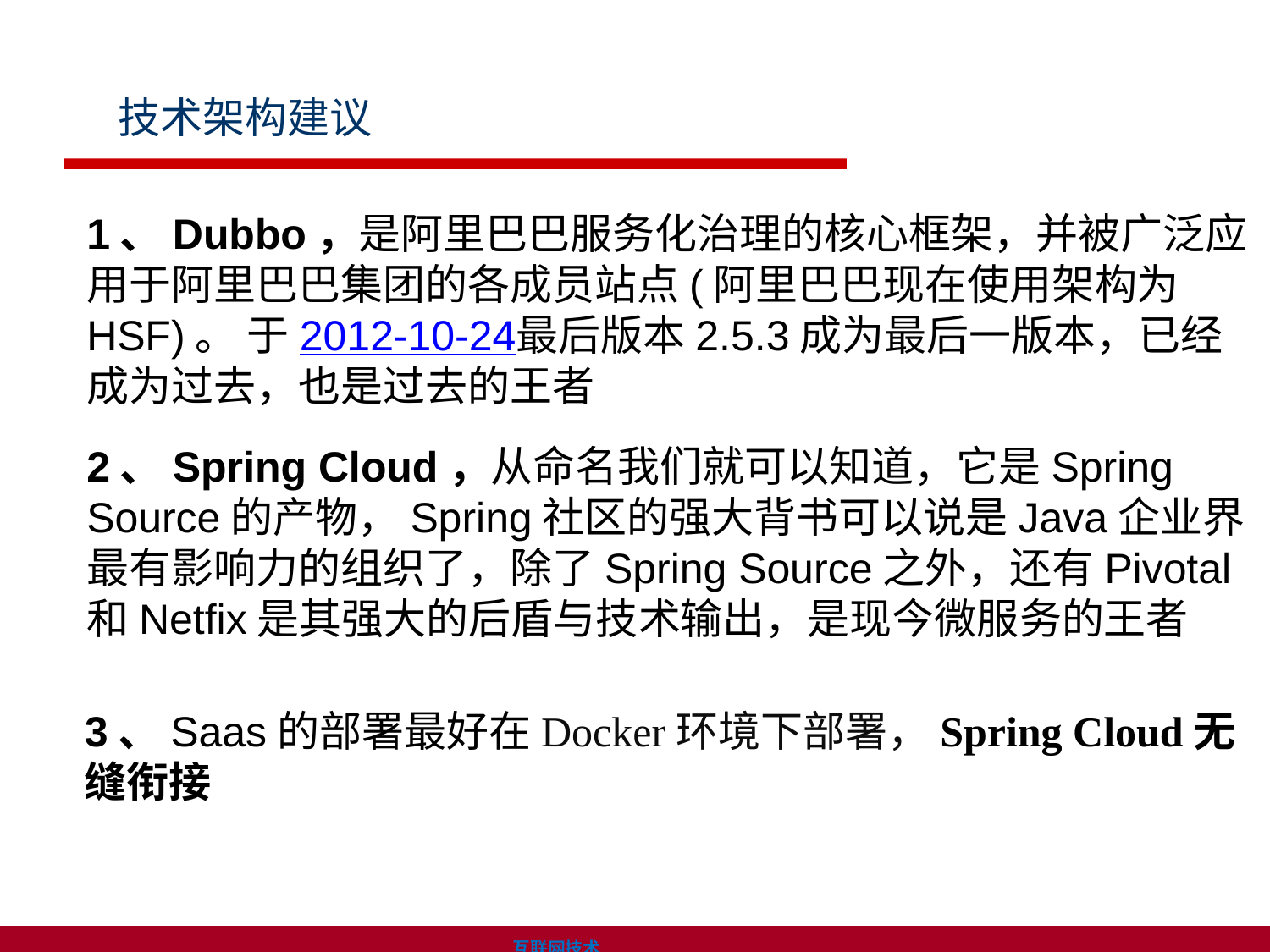

技术架构建议
1、Dubbo，是阿里巴巴服务化治理的核心框架，并被广泛应用于阿里巴巴集团的各成员站点(阿里巴巴现在使用架构为HSF)。 于2012-10-24最后版本2.5.3成为最后一版本，已经成为过去，也是过去的王者
2、Spring Cloud，从命名我们就可以知道，它是Spring Source的产物，Spring社区的强大背书可以说是Java企业界最有影响力的组织了，除了Spring Source之外，还有Pivotal和Netfix是其强大的后盾与技术输出，是现今微服务的王者
3、Saas的部署最好在Docker环境下部署，Spring Cloud无缝衔接